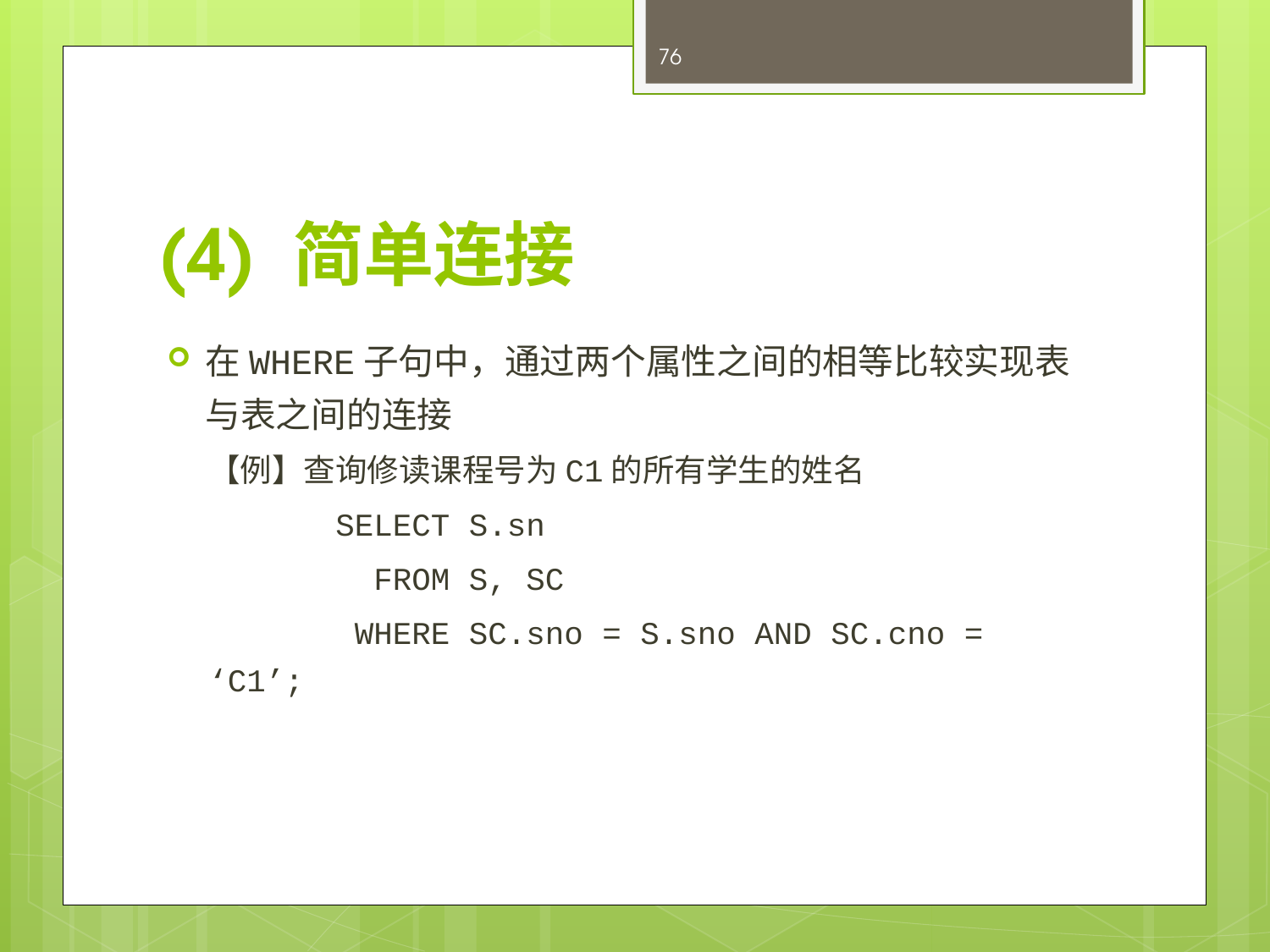

76
# (4) 简单连接
在WHERE子句中，通过两个属性之间的相等比较实现表与表之间的连接
【例】查询修读课程号为C1的所有学生的姓名
	SELECT S.sn
	  FROM S, SC
	 WHERE SC.sno = S.sno AND SC.cno = ‘C1’;